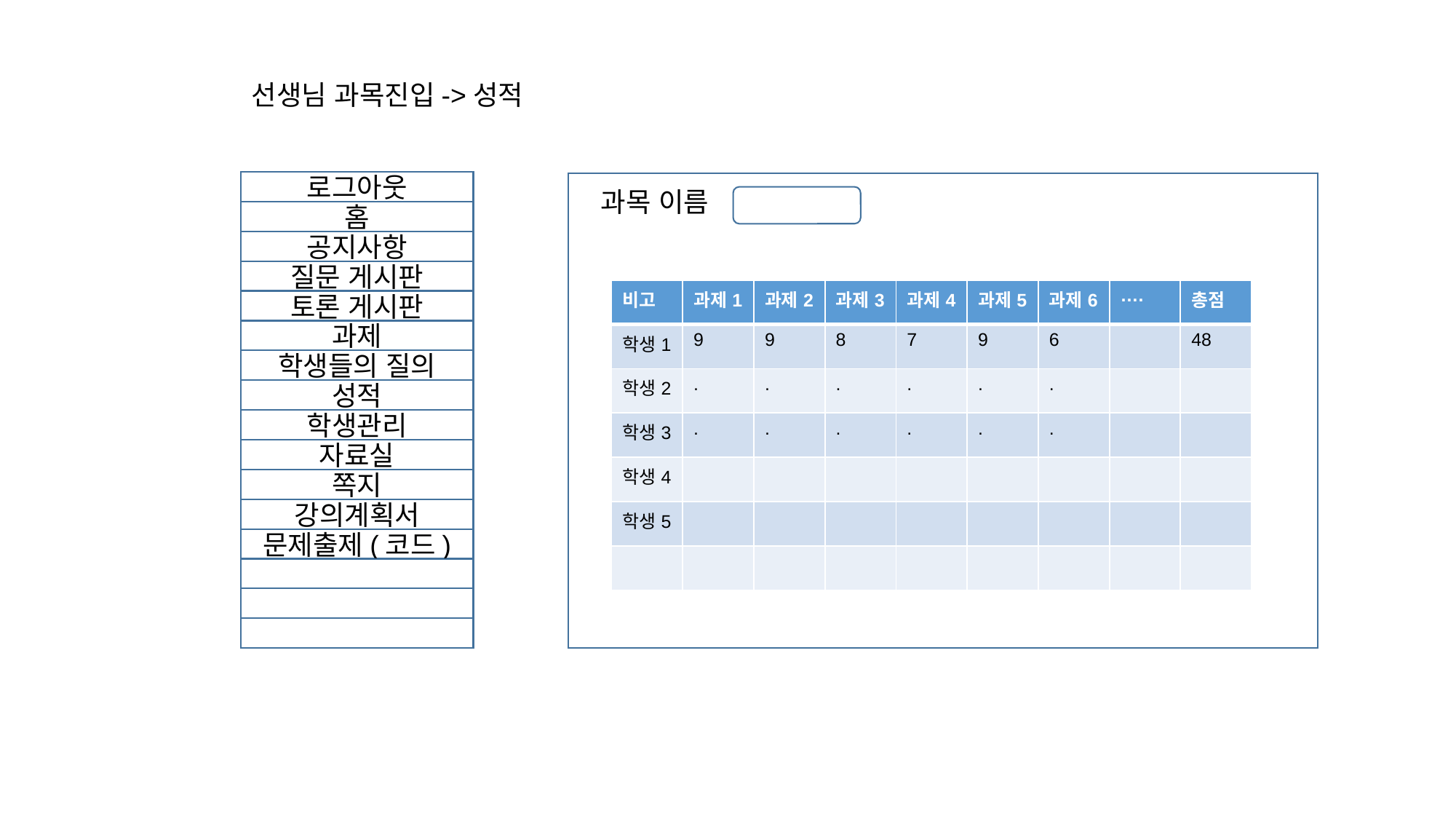

선생님 과목진입->성적
로그아웃
홈
공지사항
질문 게시판
토론 게시판
과제
학생들의 질의
성적
학생관리
자료실
쪽지
강의계획서
문제출제(코드)

과목 이름

| 비고 | 과제1 | 과제2 | 과제3 | 과제4 | 과제5 | 과제6 | …. | 총점 |
| --- | --- | --- | --- | --- | --- | --- | --- | --- |
| 학생1 | 9 | 9 | 8 | 7 | 9 | 6 |  | 48 |
| 학생2 | . | . | . | . | . | . |  |  |
| 학생3 | . | . | . | . | . | . |  |  |
| 학생4 |  |  |  |  |  |  |  |  |
| 학생5 |  |  |  |  |  |  |  |  |
|  |  |  |  |  |  |  |  |  |